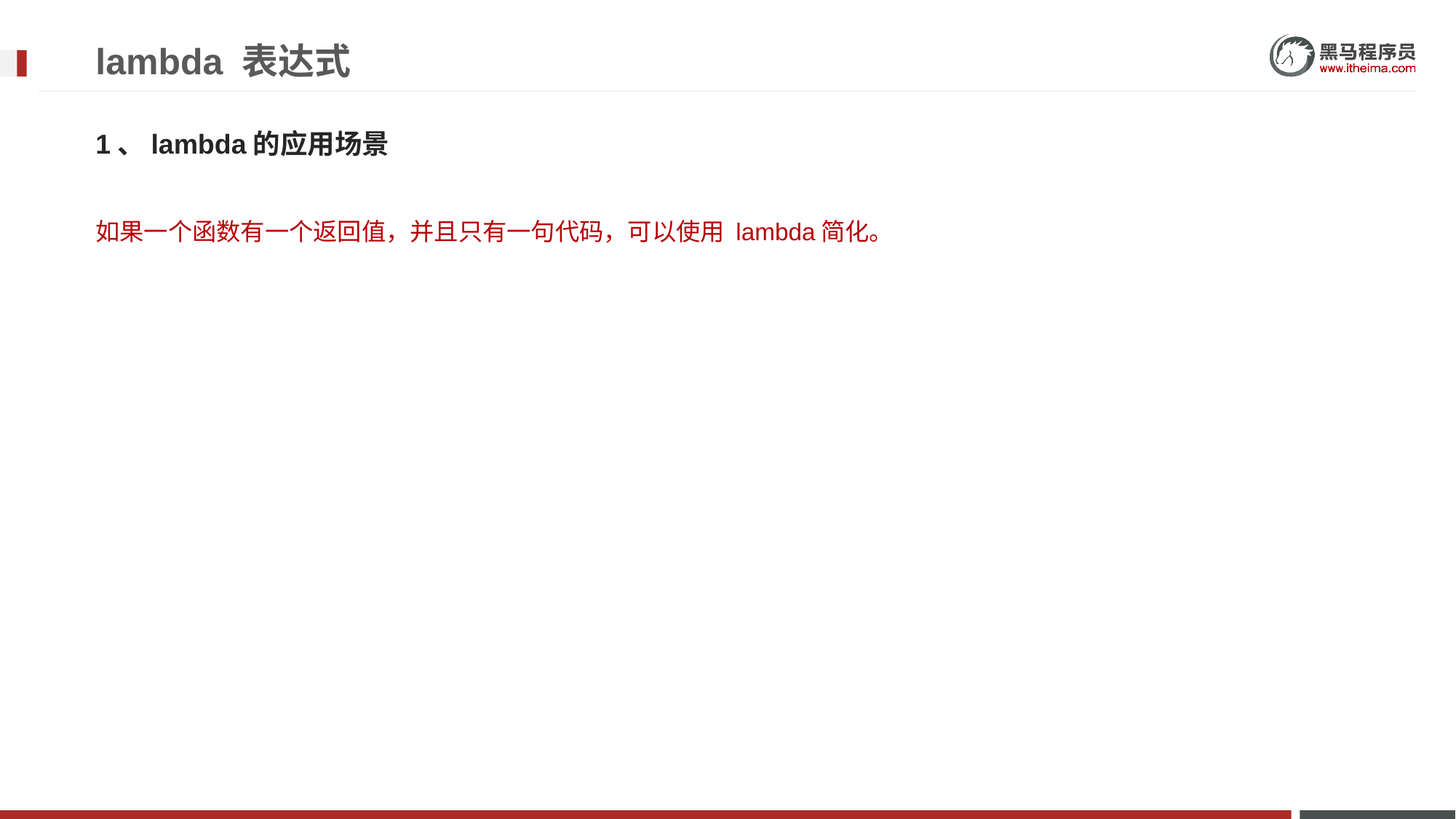

# lambda 表达式
1、lambda的应用场景
如果一个函数有一个返回值，并且只有一句代码，可以使用 lambda简化。